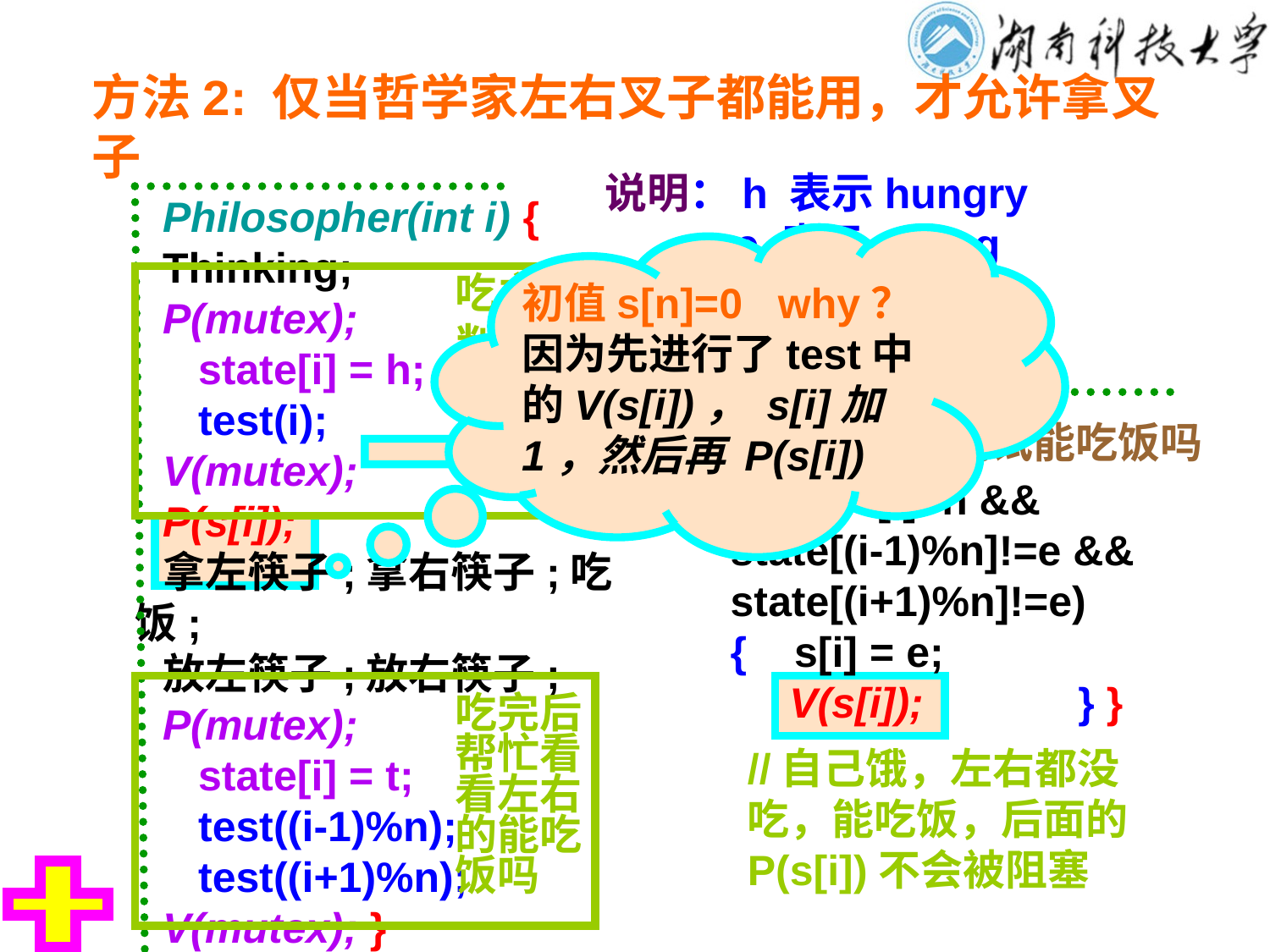

方法2: 仅当哲学家左右叉子都能用，才允许拿叉子
说明：h 表示hungry
           e 表示eating
           t  表示thinking
           state[i]的初值为thinking

Philosopher(int i) {
Thinking;
P(mutex);
   state[i] = h;
   test(i);
V(mutex);
P(s[i]);
拿左筷子;拿右筷子;吃饭;
放左筷子;放右筷子;
P(mutex);
   state[i] = t;
   test((i-1)%n);
   test((i+1)%n);
V(mutex); }
初值s[n]=0   why？因为先进行了test中的V(s[i])， s[i]加1，然后再 P(s[i])

吃之前判断能否吃饭

吃完后帮忙看看左右的能吃饭吗

test(){
if (state[i]=h && state[(i-1)%n]!=e && state[(i+1)%n]!=e)
{    s[i] = e;
     V(s[i]);             } }
//测试能吃饭吗

//自己饿，左右都没吃，能吃饭，后面的P(s[i])不会被阻塞